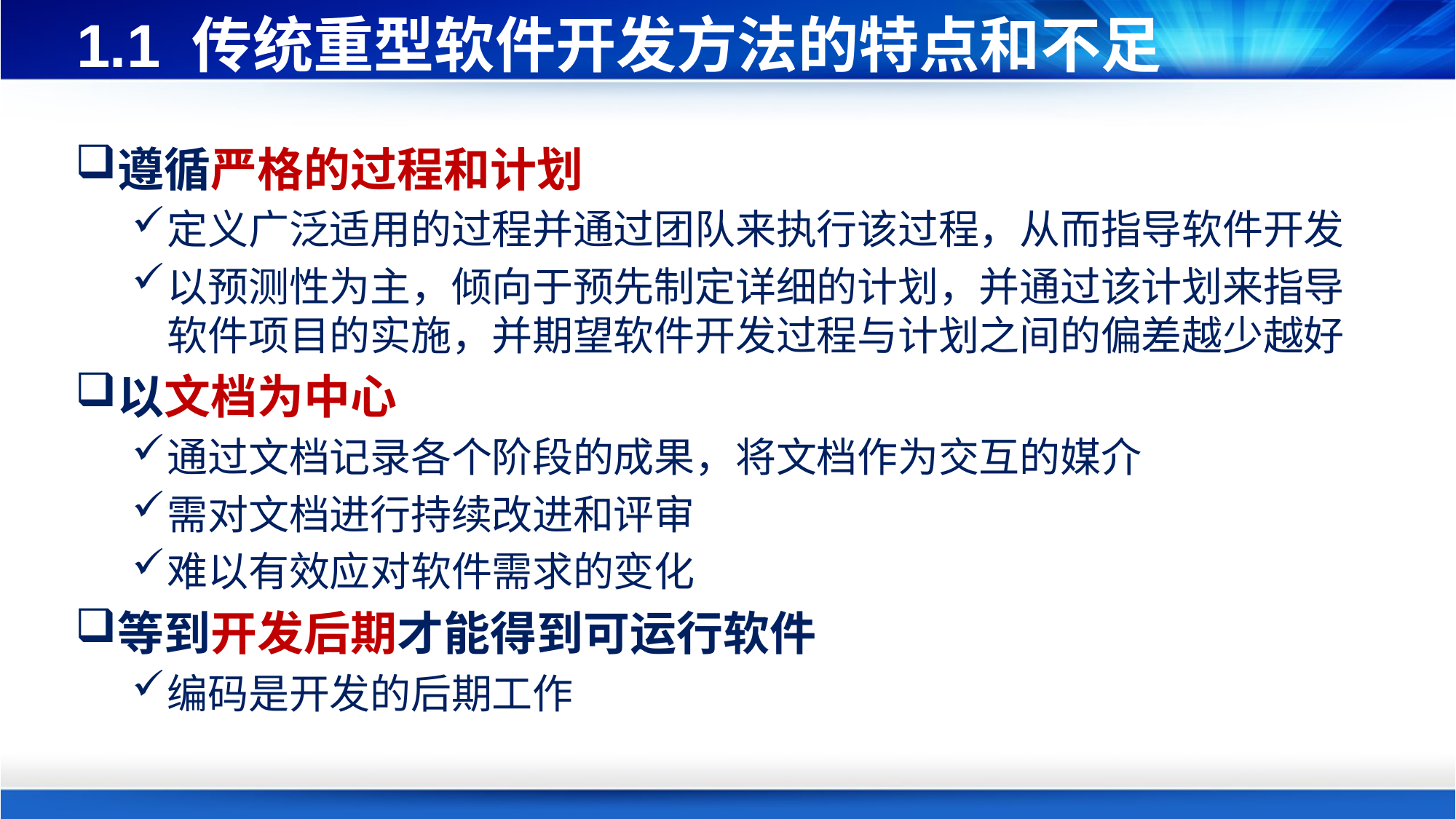

# 1.1 传统重型软件开发方法的特点和不足
遵循严格的过程和计划
定义广泛适用的过程并通过团队来执行该过程，从而指导软件开发
以预测性为主，倾向于预先制定详细的计划，并通过该计划来指导软件项目的实施，并期望软件开发过程与计划之间的偏差越少越好
以文档为中心
通过文档记录各个阶段的成果，将文档作为交互的媒介
需对文档进行持续改进和评审
难以有效应对软件需求的变化
等到开发后期才能得到可运行软件
编码是开发的后期工作